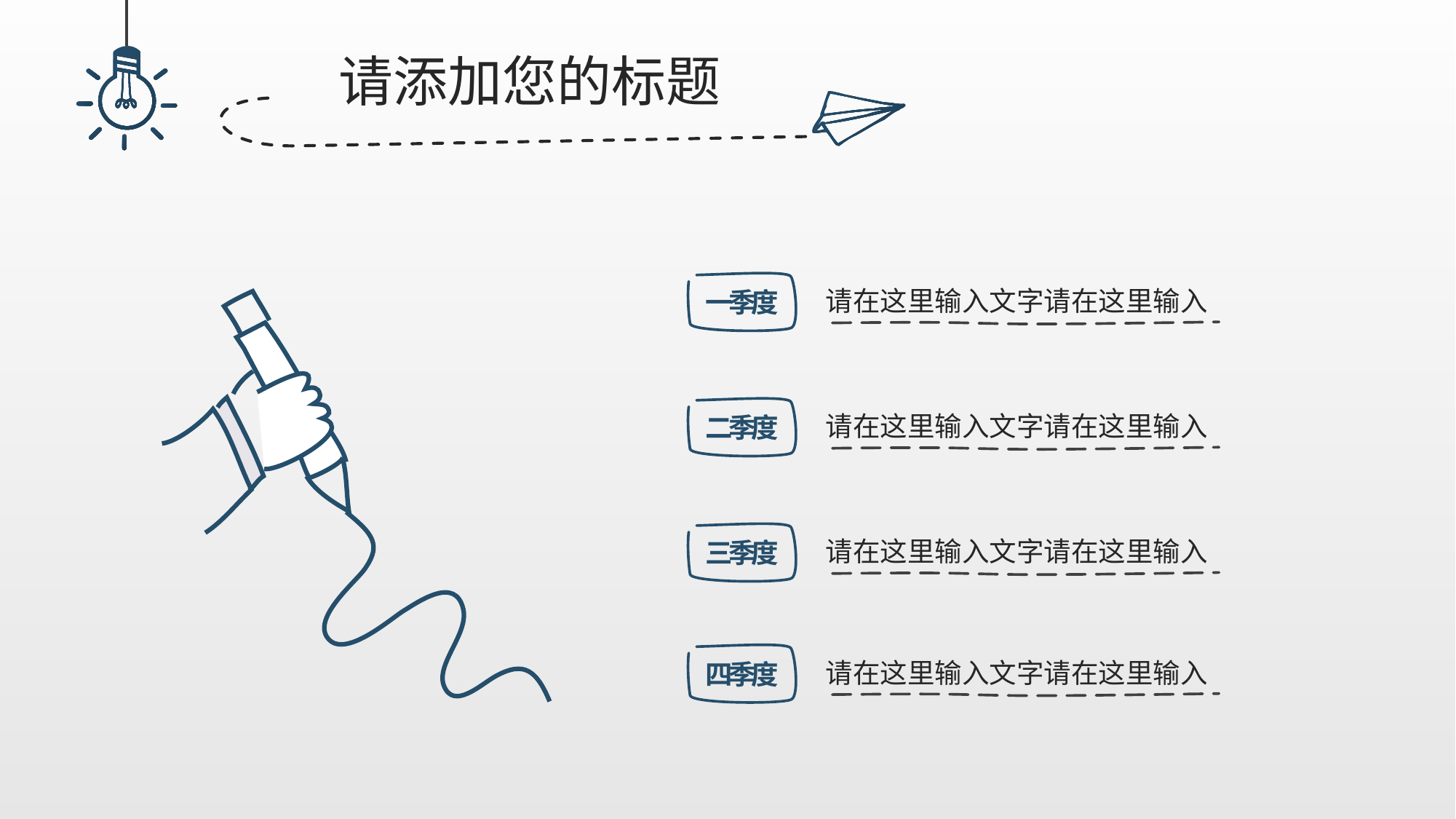

请添加您的标题

请在这里输入文字请在这里输入
一季度

请在这里输入文字请在这里输入
二季度

请在这里输入文字请在这里输入
三季度

请在这里输入文字请在这里输入
四季度